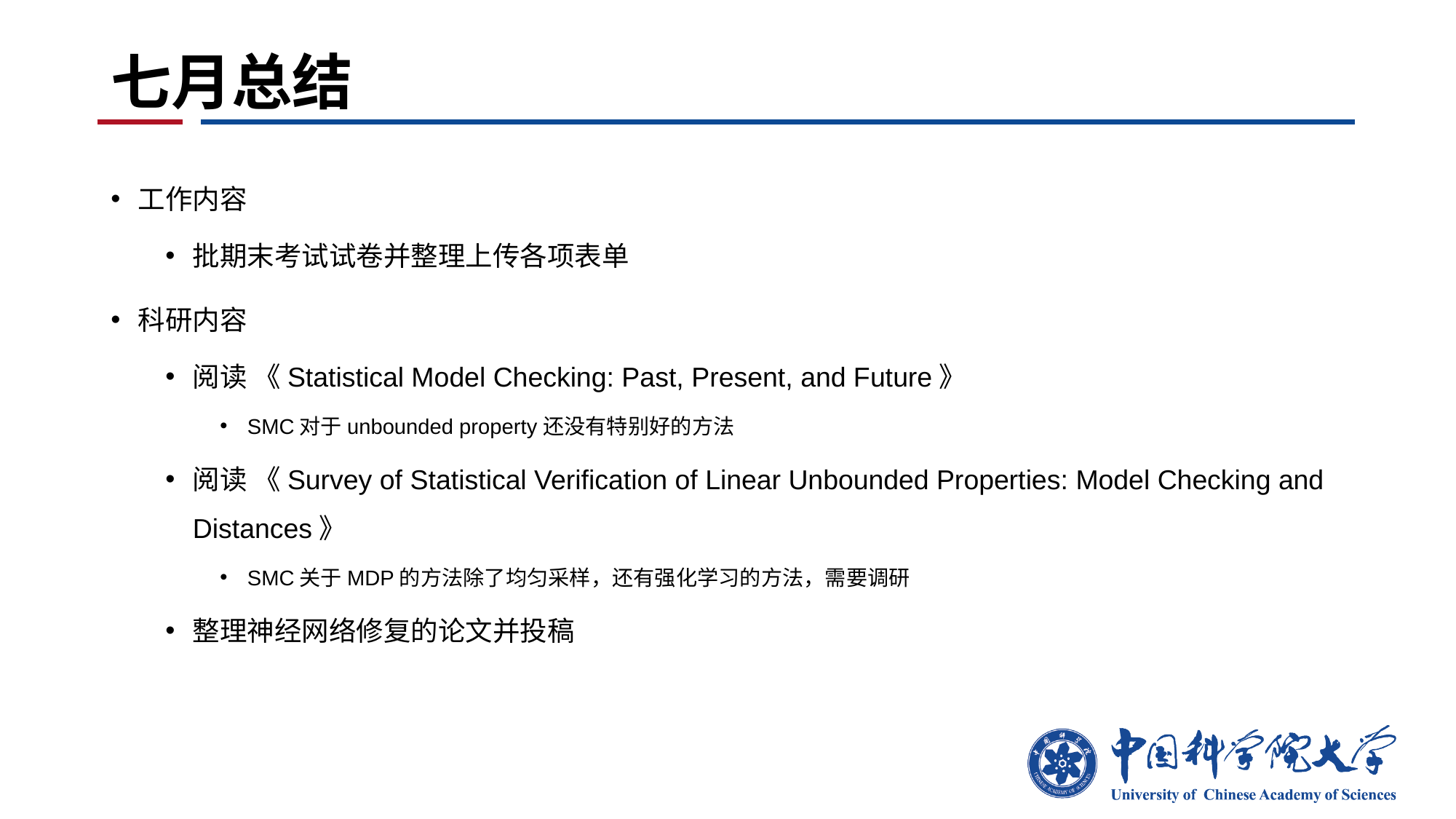

# 七月总结
工作内容
批期末考试试卷并整理上传各项表单
科研内容
阅读 《Statistical Model Checking: Past, Present, and Future》
SMC对于unbounded property还没有特别好的方法
阅读 《Survey of Statistical Verification of Linear Unbounded Properties: Model Checking and Distances》
SMC关于MDP的方法除了均匀采样，还有强化学习的方法，需要调研
整理神经网络修复的论文并投稿